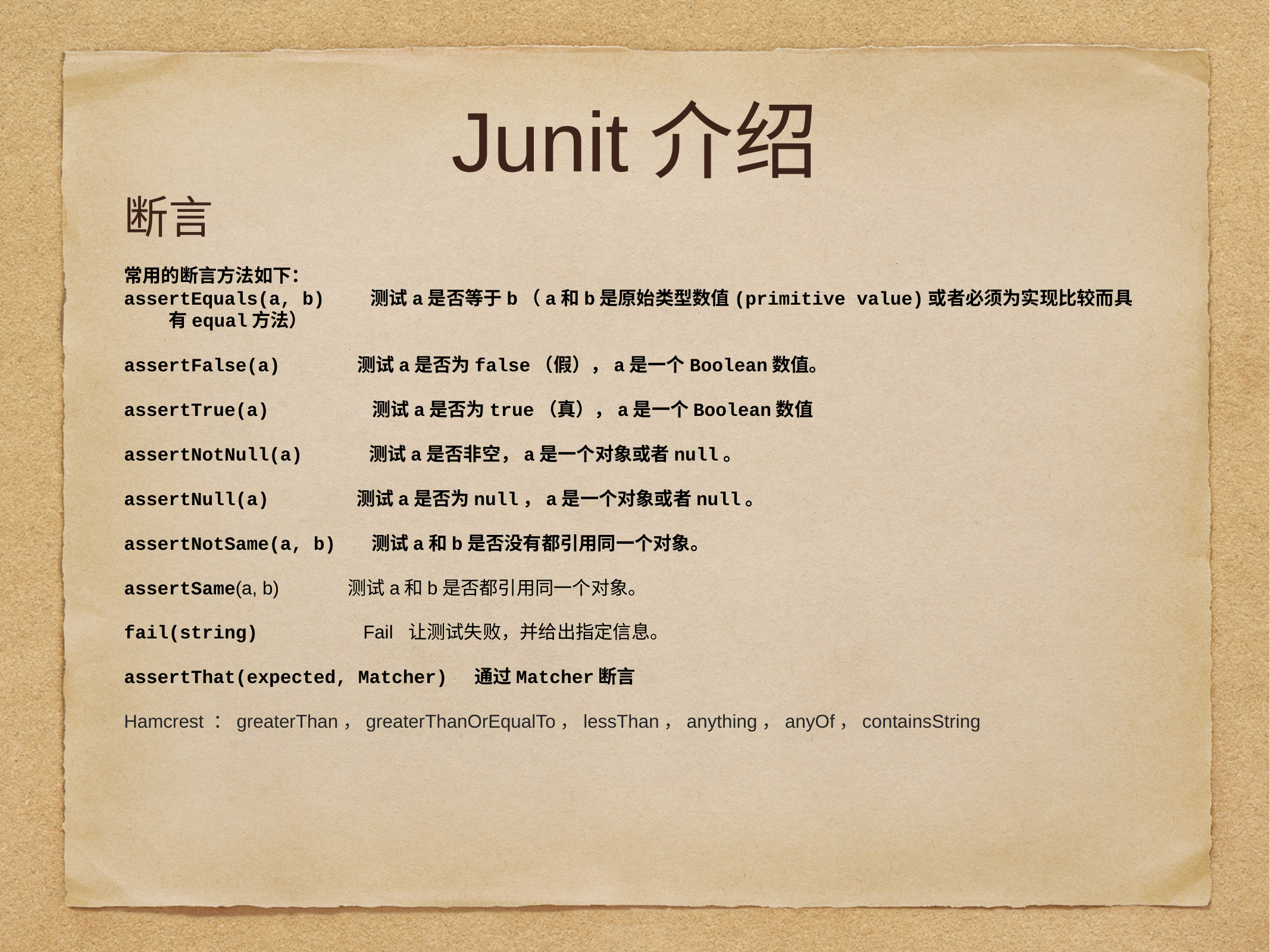

# Junit介绍
断言
常用的断言方法如下：
assertEquals(a, b)    测试a是否等于b（a和b是原始类型数值(primitive value)或者必须为实现比较而具有equal方法）

assertFalse(a)       测试a是否为false（假），a是一个Boolean数值。

assertTrue(a)         测试a是否为true（真），a是一个Boolean数值

assertNotNull(a)      测试a是否非空，a是一个对象或者null。

assertNull(a)        测试a是否为null，a是一个对象或者null。

assertNotSame(a, b)   测试a和b是否没有都引用同一个对象。

assertSame(a, b)             测试a和b是否都引用同一个对象。

fail(string)                  Fail  让测试失败，并给出指定信息。

assertThat(expected, Matcher)  通过Matcher断言

Hamcrest ：greaterThan，greaterThanOrEqualTo，lessThan，anything，anyOf，containsString